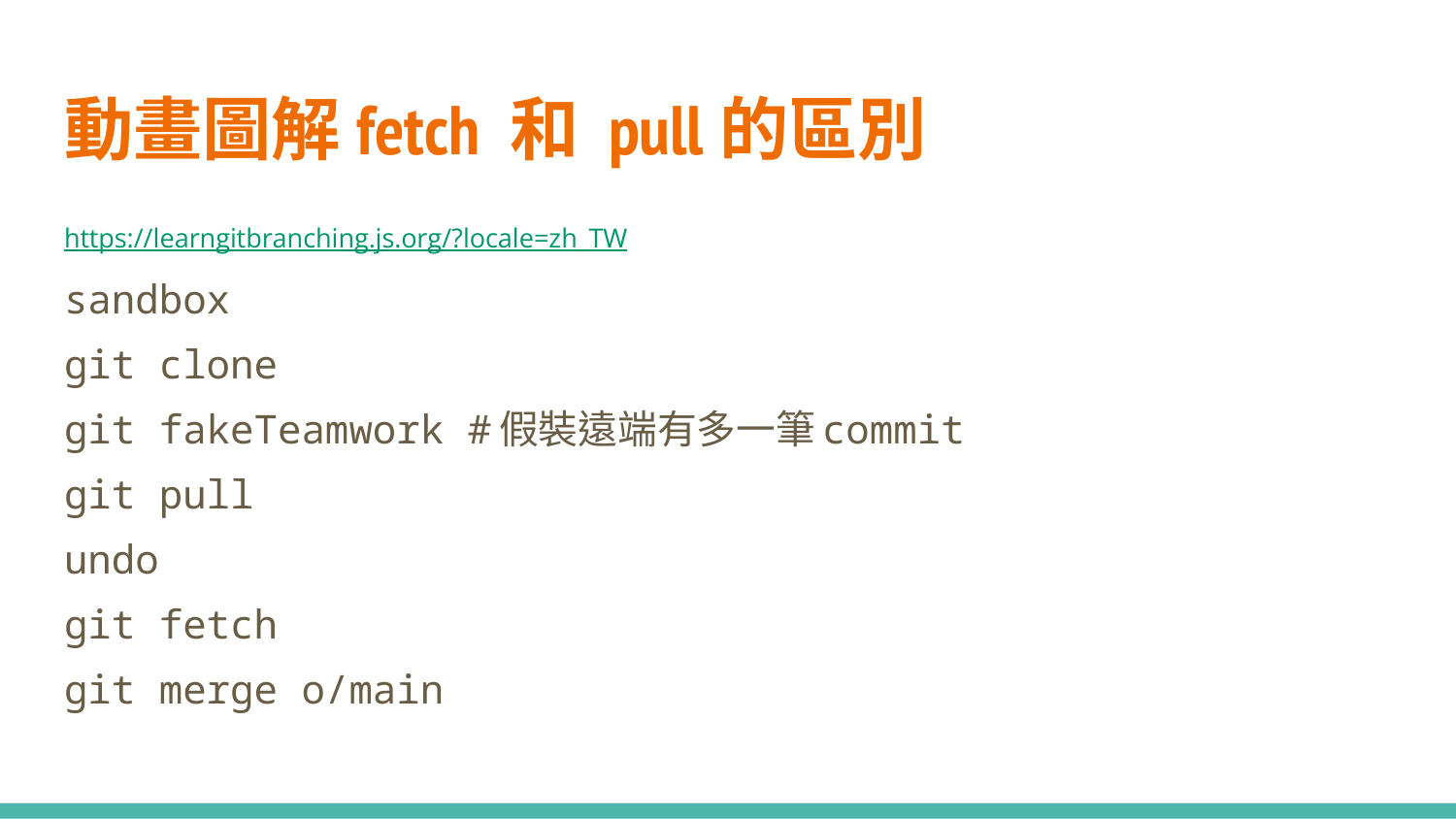

# 動畫圖解fetch 和 pull的區別
https://learngitbranching.js.org/?locale=zh_TW
sandbox
git clone
git fakeTeamwork #假裝遠端有多一筆commit
git pull
undo
git fetch
git merge o/main